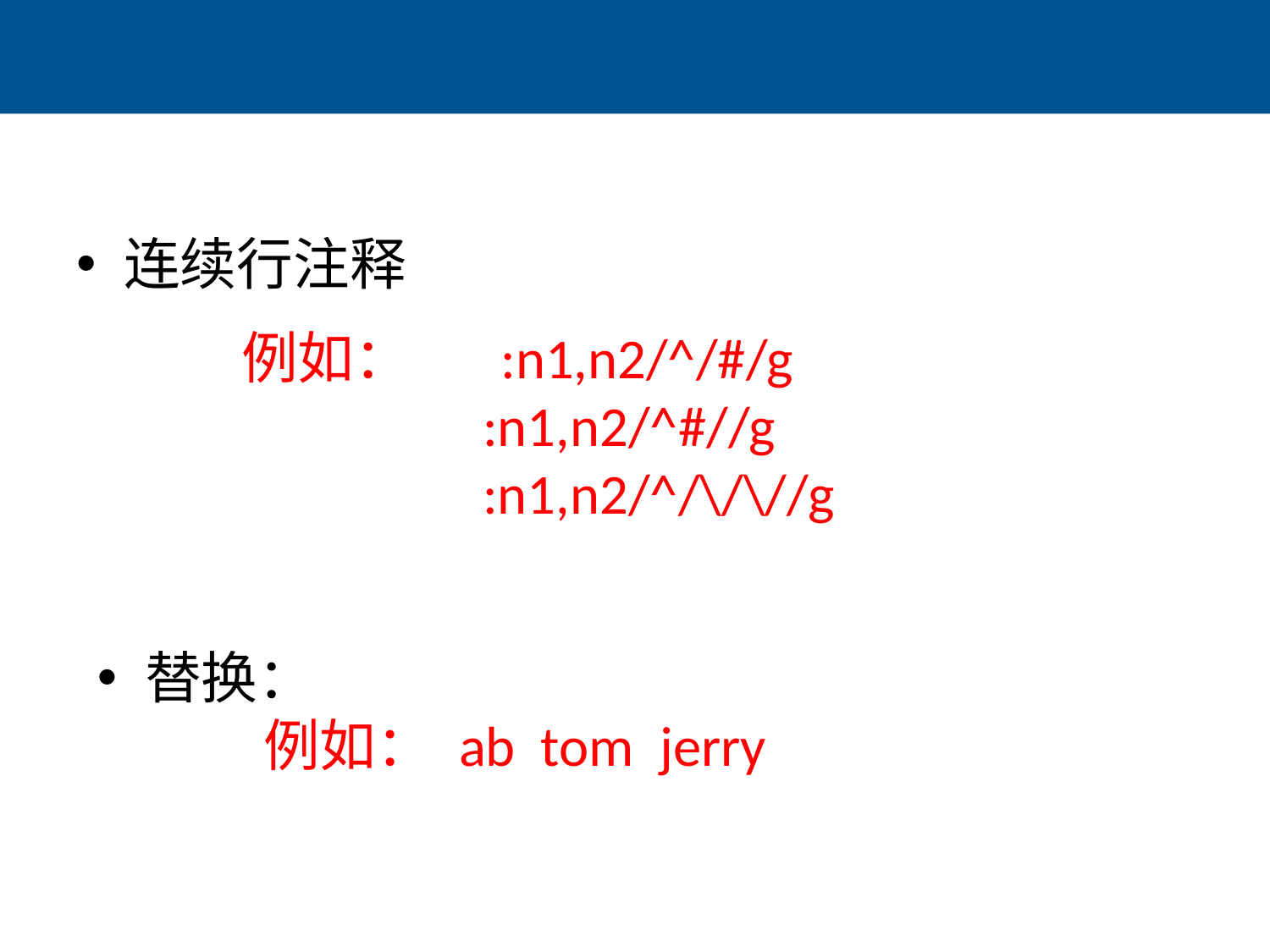

#
连续行注释

例如：      :n1,n2/^/#/g
                   :n1,n2/^#//g
                   :n1,n2/^/\/\//g

替换：
            例如： ab  tom  jerry